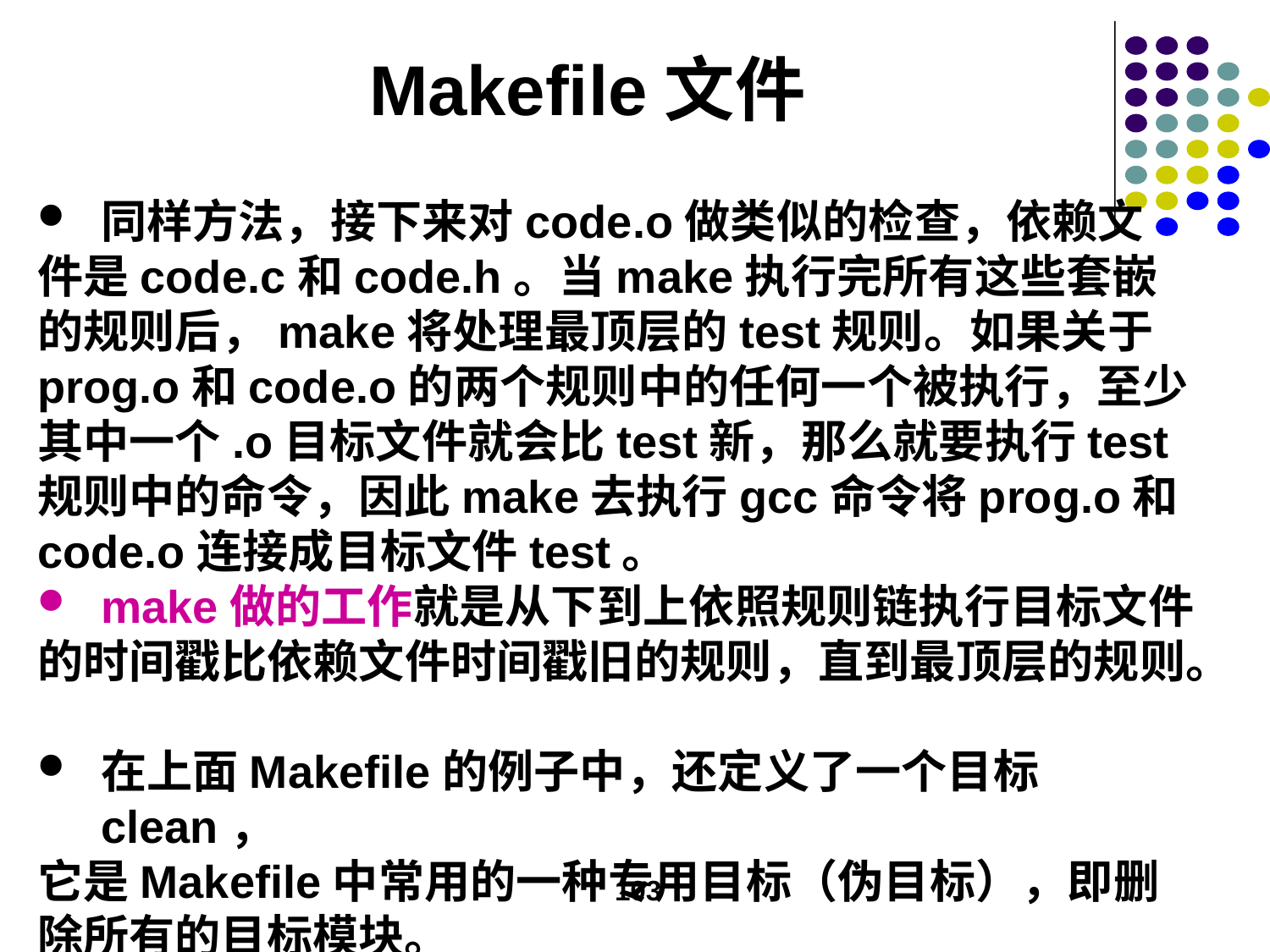

# Makefile文件
同样方法，接下来对code.o做类似的检查，依赖文
件是code.c和code.h。当make执行完所有这些套嵌的规则后，make将处理最顶层的test规则。如果关于prog.o和code.o的两个规则中的任何一个被执行，至少其中一个.o目标文件就会比test新，那么就要执行test规则中的命令，因此make去执行gcc命令将prog.o和code.o连接成目标文件test。
make做的工作就是从下到上依照规则链执行目标文件
的时间戳比依赖文件时间戳旧的规则，直到最顶层的规则。
在上面Makefile的例子中，还定义了一个目标clean，
它是Makefile中常用的一种专用目标（伪目标），即删除所有的目标模块。
103